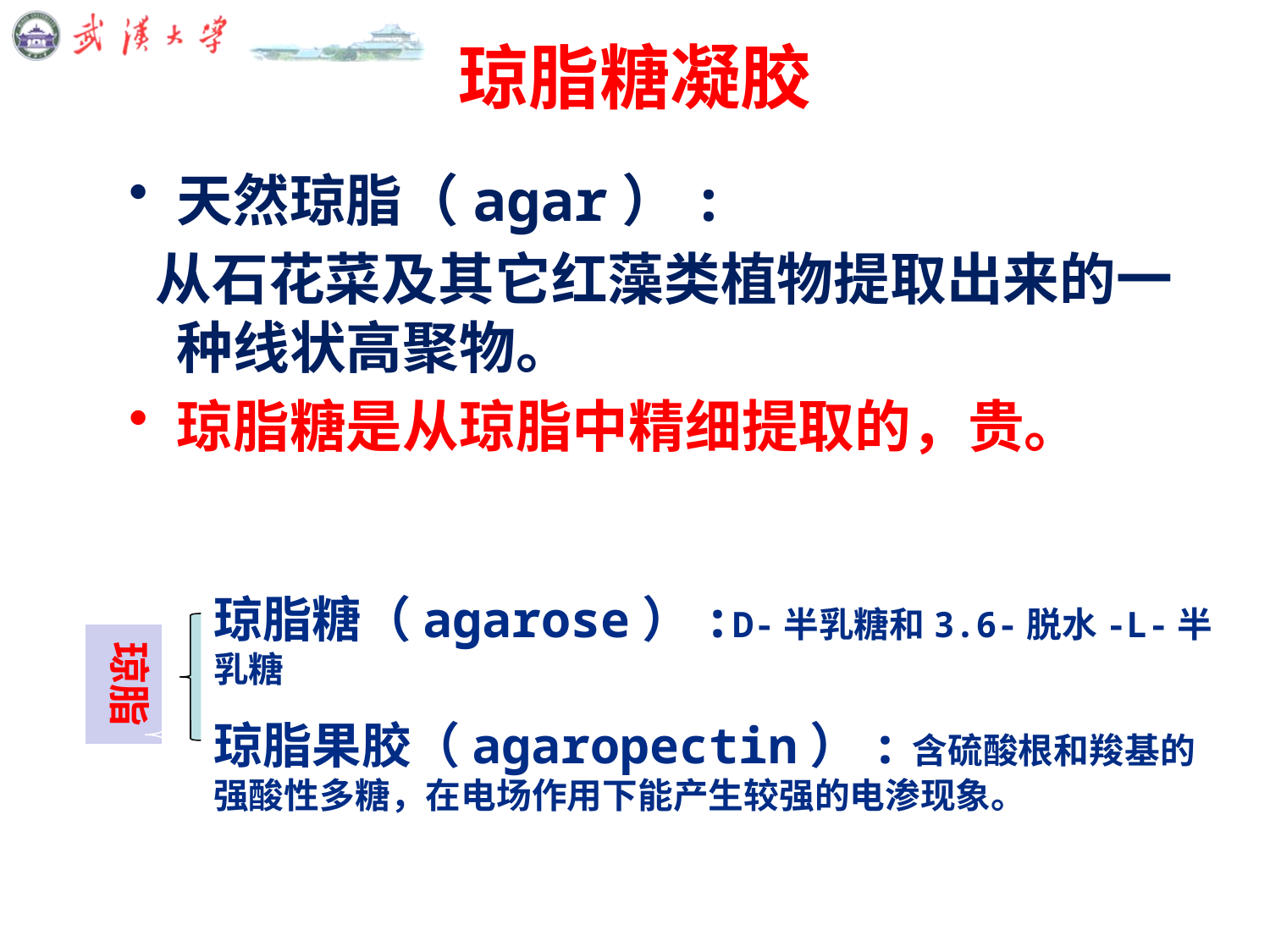

# 琼脂糖凝胶
天然琼脂（agar）:
 从石花菜及其它红藻类植物提取出来的一种线状高聚物。
琼脂糖是从琼脂中精细提取的，贵。

琼脂糖（agarose）:D-半乳糖和3.6-脱水-L-半乳糖
琼脂果胶（agaropectin）:含硫酸根和羧基的强酸性多糖，在电场作用下能产生较强的电渗现象。

琼脂